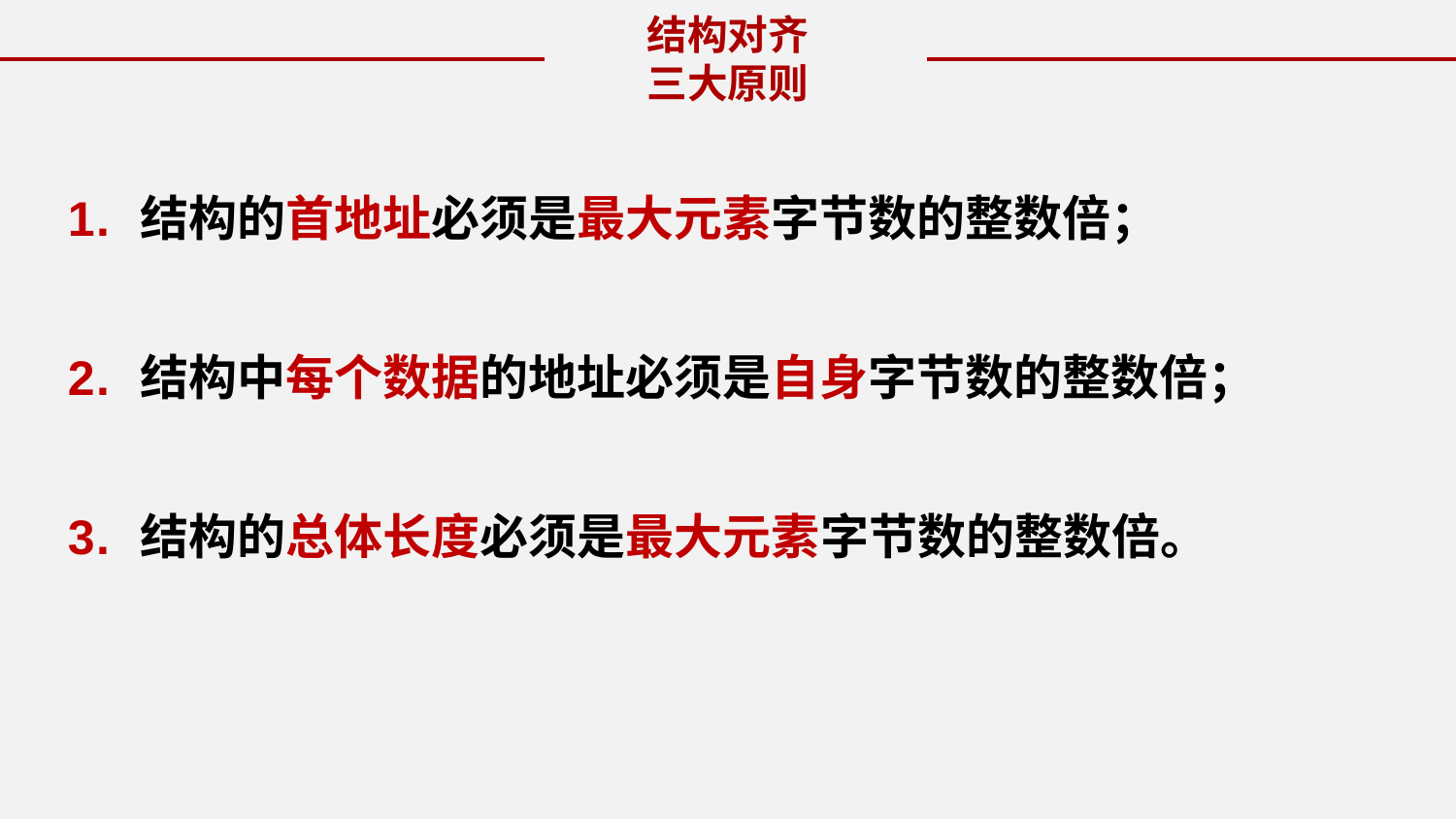

结构对齐
三大原则
结构的首地址必须是最大元素字节数的整数倍；

结构中每个数据的地址必须是自身字节数的整数倍；

结构的总体长度必须是最大元素字节数的整数倍。